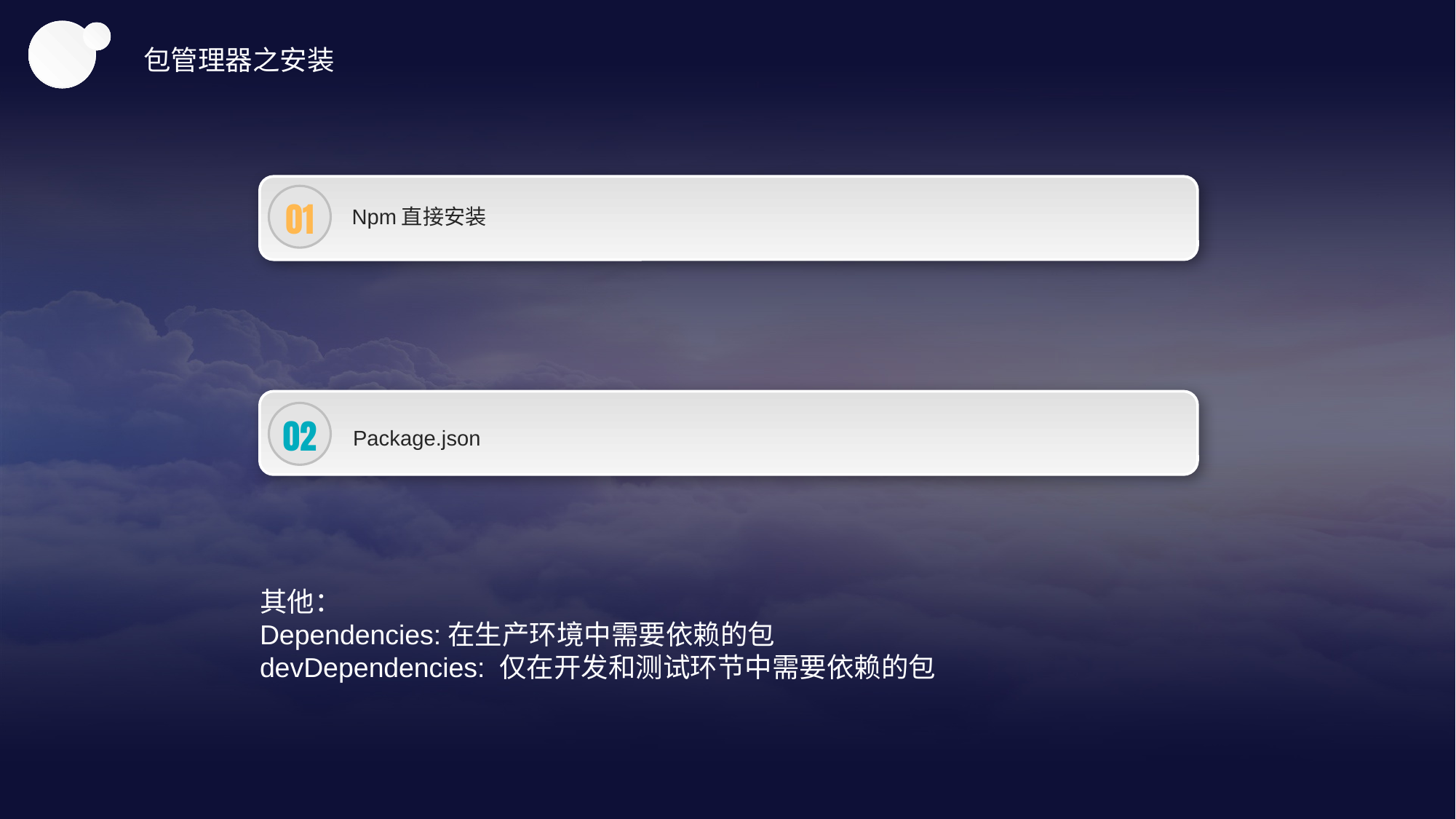

包管理器之安装

01
Npm直接安装

02
Package.json
其他：
Dependencies:在生产环境中需要依赖的包
devDependencies: 仅在开发和测试环节中需要依赖的包